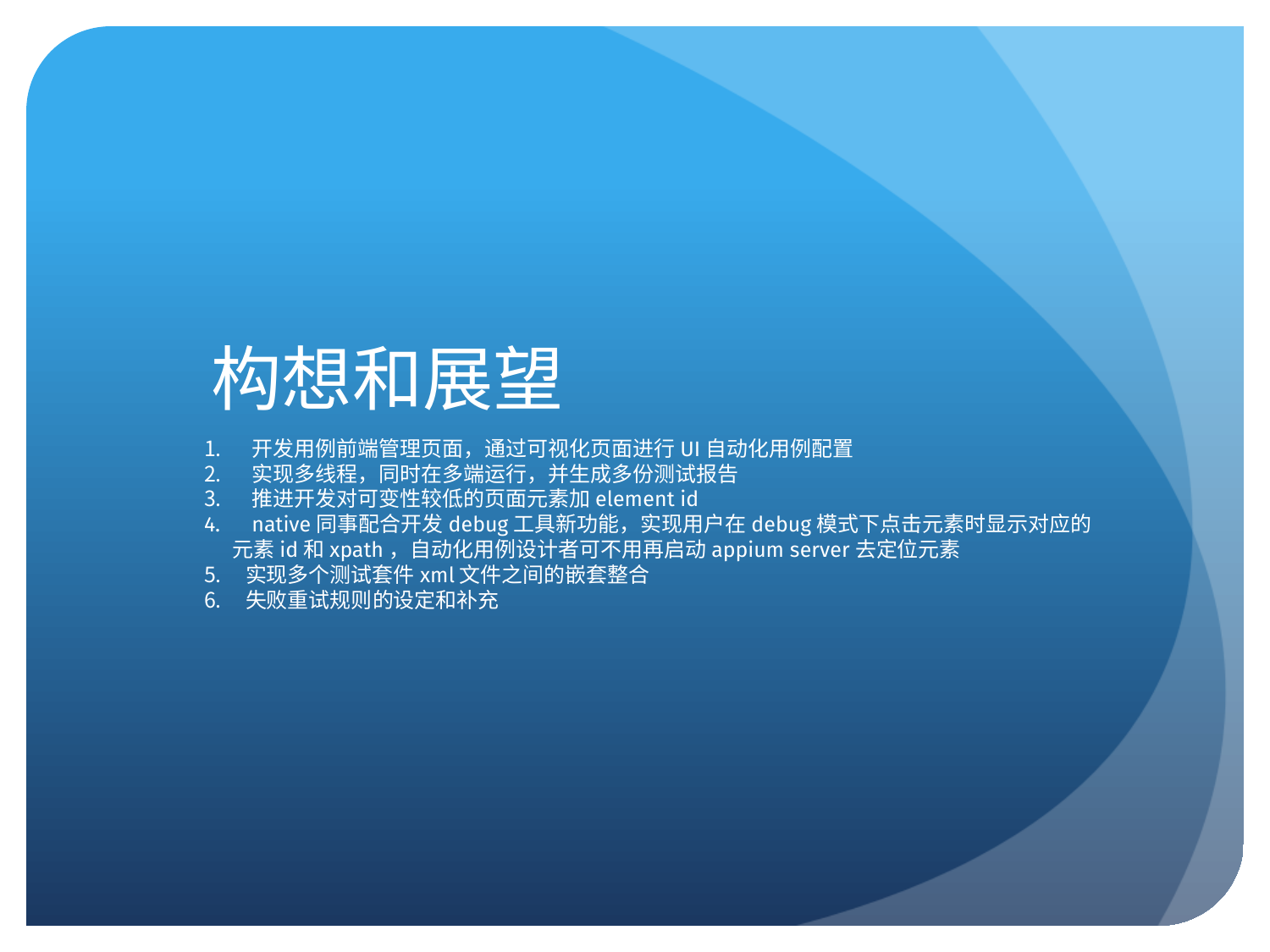

构想和展望
开发用例前端管理页面，通过可视化页面进行UI自动化用例配置
实现多线程，同时在多端运行，并生成多份测试报告
推进开发对可变性较低的页面元素加element id
native同事配合开发debug工具新功能，实现用户在debug模式下点击元素时显示对应的
     元素id和xpath，自动化用例设计者可不用再启动appium server去定位元素
 实现多个测试套件xml文件之间的嵌套整合
 失败重试规则的设定和补充